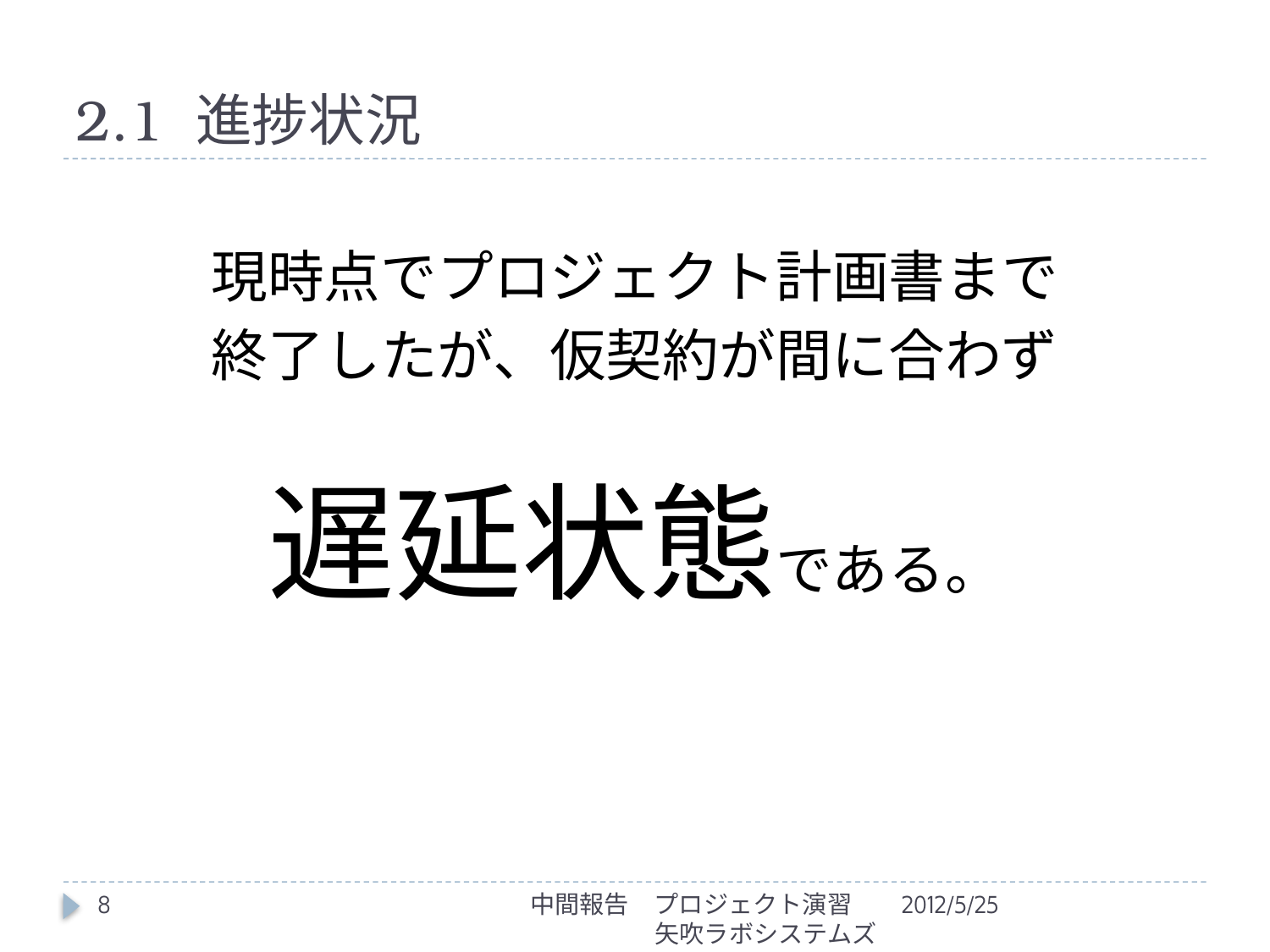

# 2.1 進捗状況

現時点でプロジェクト計画書まで
終了したが、仮契約が間に合わず

遅延状態である。
8
中間報告　プロジェクト演習
矢吹ラボシステムズ
2012/5/25